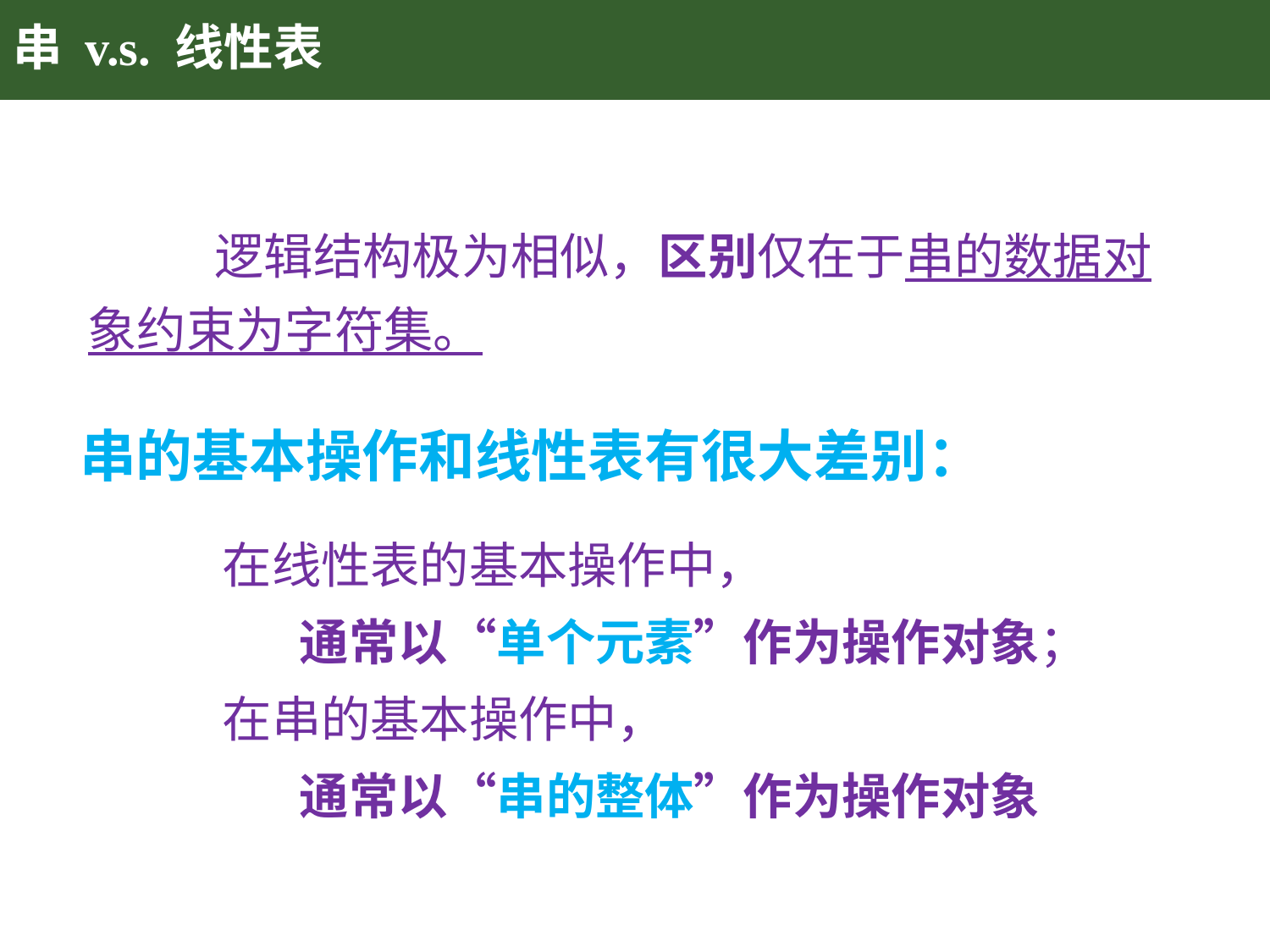

# 串 v.s. 线性表
	逻辑结构极为相似，区别仅在于串的数据对象约束为字符集。
    串的基本操作和线性表有很大差别：
在线性表的基本操作中，
       通常以“单个元素”作为操作对象；
在串的基本操作中，
       通常以“串的整体”作为操作对象